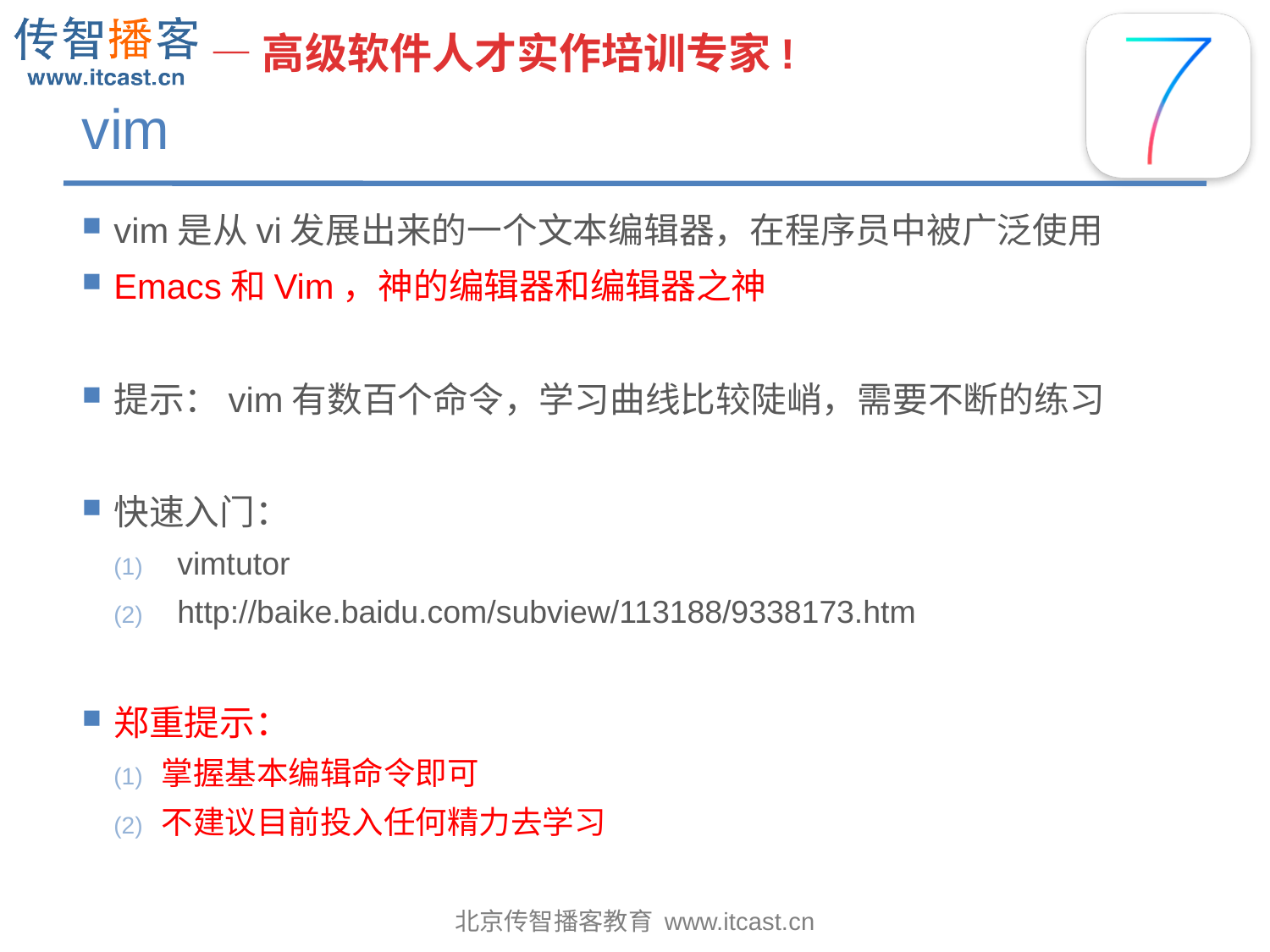

# vim
vim是从vi发展出来的一个文本编辑器，在程序员中被广泛使用
Emacs和Vim，神的编辑器和编辑器之神

提示：vim有数百个命令，学习曲线比较陡峭，需要不断的练习

快速入门：
vimtutor
http://baike.baidu.com/subview/113188/9338173.htm

郑重提示：
掌握基本编辑命令即可
不建议目前投入任何精力去学习